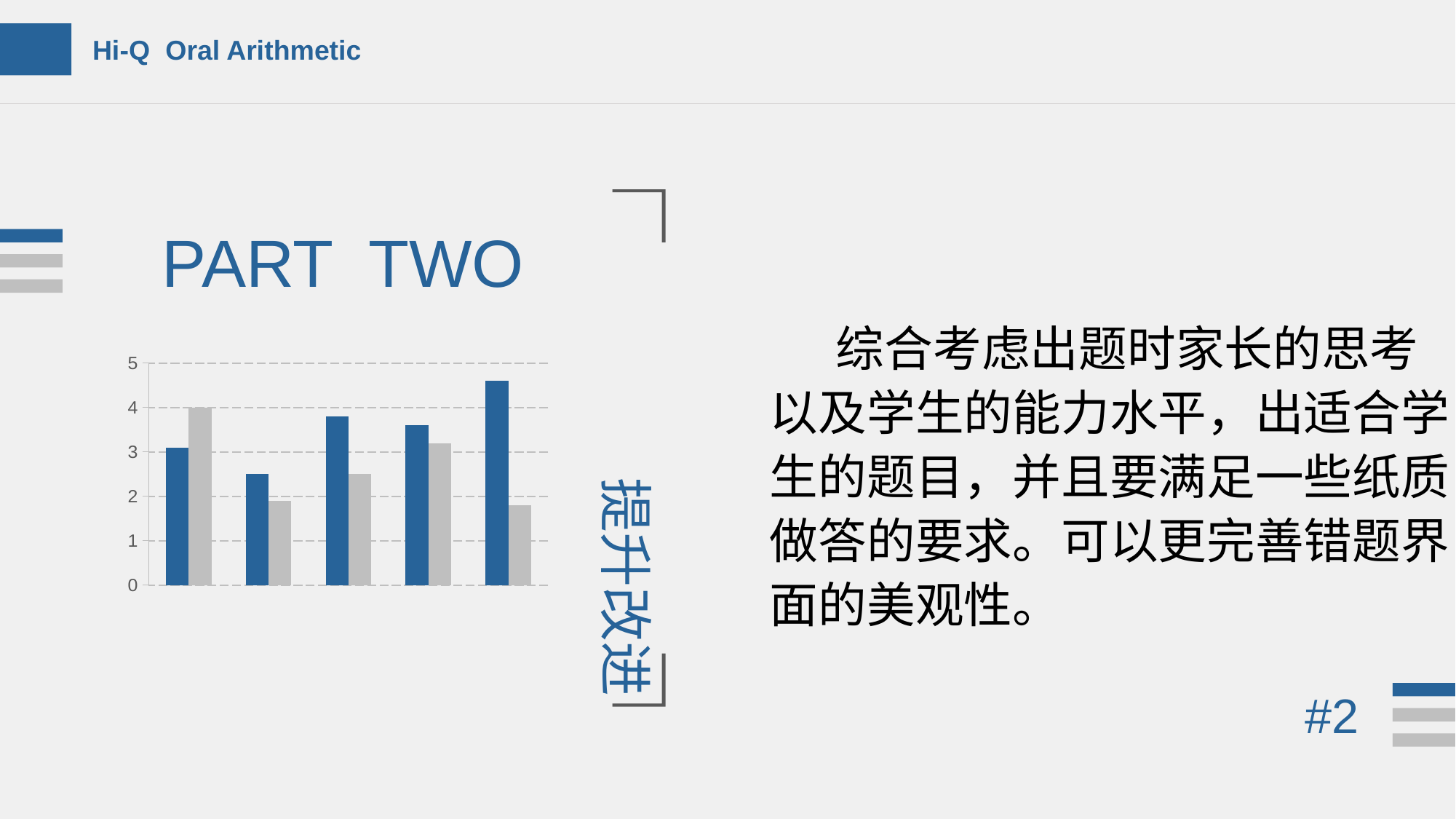

Hi-Q  Oral Arithmetic

PART  TWO
e7d195523061f1c0e9b3ffe7e44df0ff734887e5df9cafe85410467C7D4BF498388736C4A47BDD8DF8E410732F89EB20E3DD26C0AE63ED6FC8FD81476FCC37DE72C787945F58CBA99AD5DEF472EB0F4004B9DEB06EDEFF04C99E9B0601BDDD150462851A4B8F558ECE1B3F11D824673E780A119FDBD9F4C96BDBFFAE9A65BC2AFA6324550DCF196885465813010A896B

     综合考虑出题时家长的思考以及学生的能力水平，出适合学生的题目，并且要满足一些纸质做答的要求。可以更完善错题界面的美观性。

### Chart

| Category | 系列 1 | 系列 2 |
|---|---|---|
| TIME | 3.1 | 4.0 |
| TIME | 2.5 | 1.9 |
| TIME | 3.8 | 2.5 |
| TIME | 3.6 | 3.2 |
| TIME | 4.6 | 1.8 |
提升改进

#2